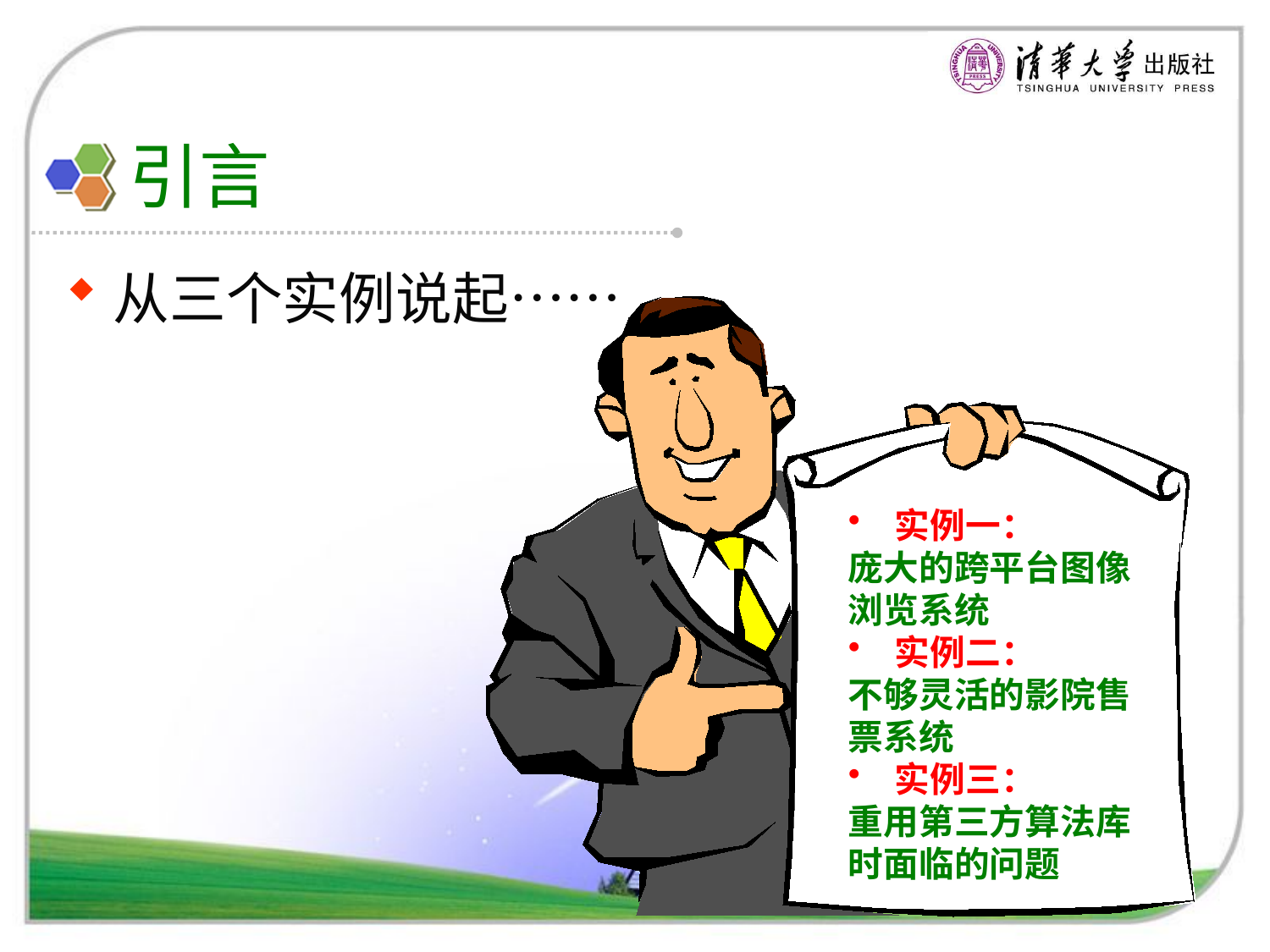

# 引言
从三个实例说起……

 实例一：
庞大的跨平台图像浏览系统
 实例二：
不够灵活的影院售票系统
 实例三：
重用第三方算法库时面临的问题